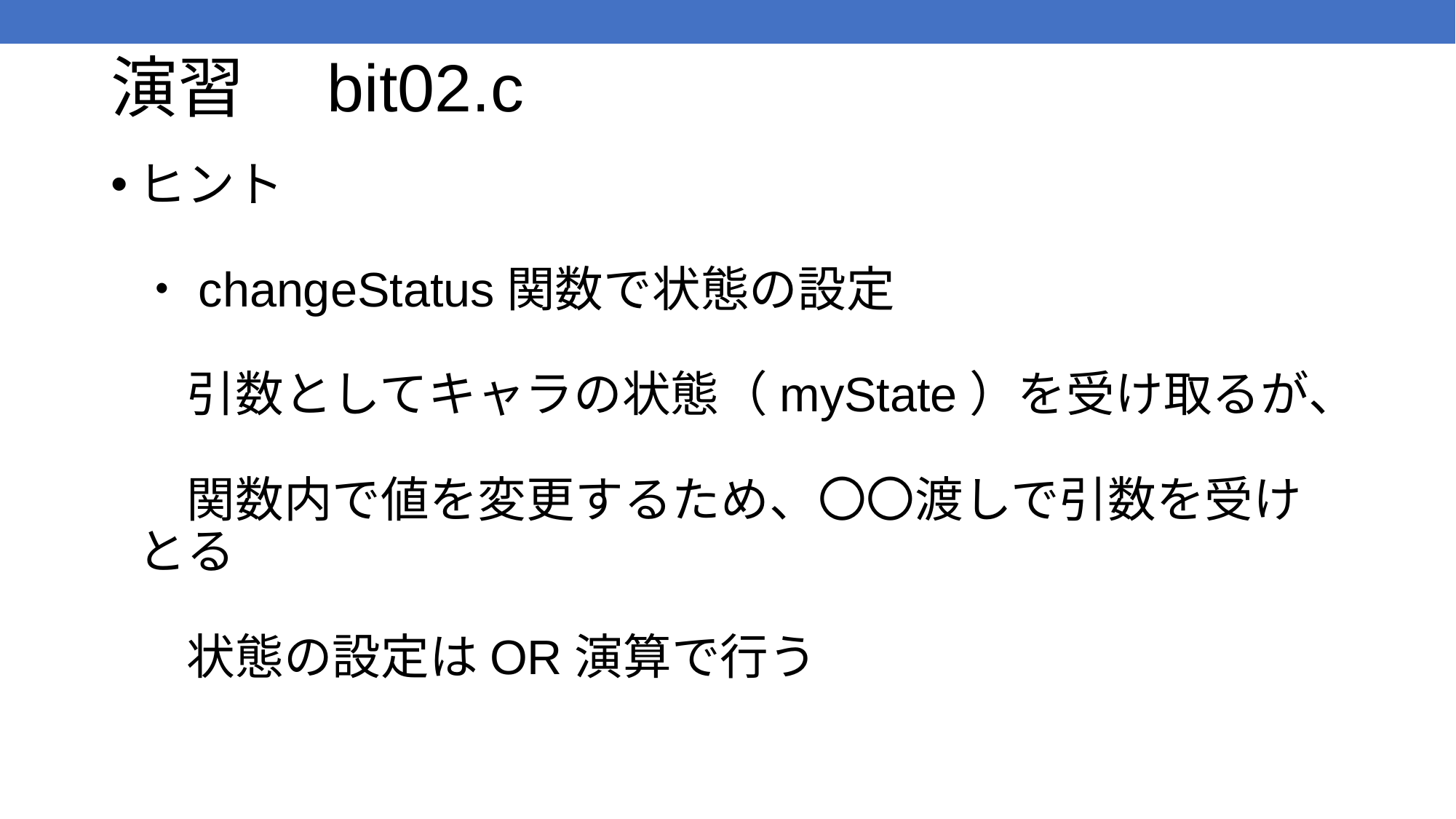

# 演習　bit02.c
ヒント
・changeStatus関数で状態の設定
　引数としてキャラの状態（myState）を受け取るが、
　関数内で値を変更するため、〇〇渡しで引数を受けとる
　状態の設定はOR演算で行う